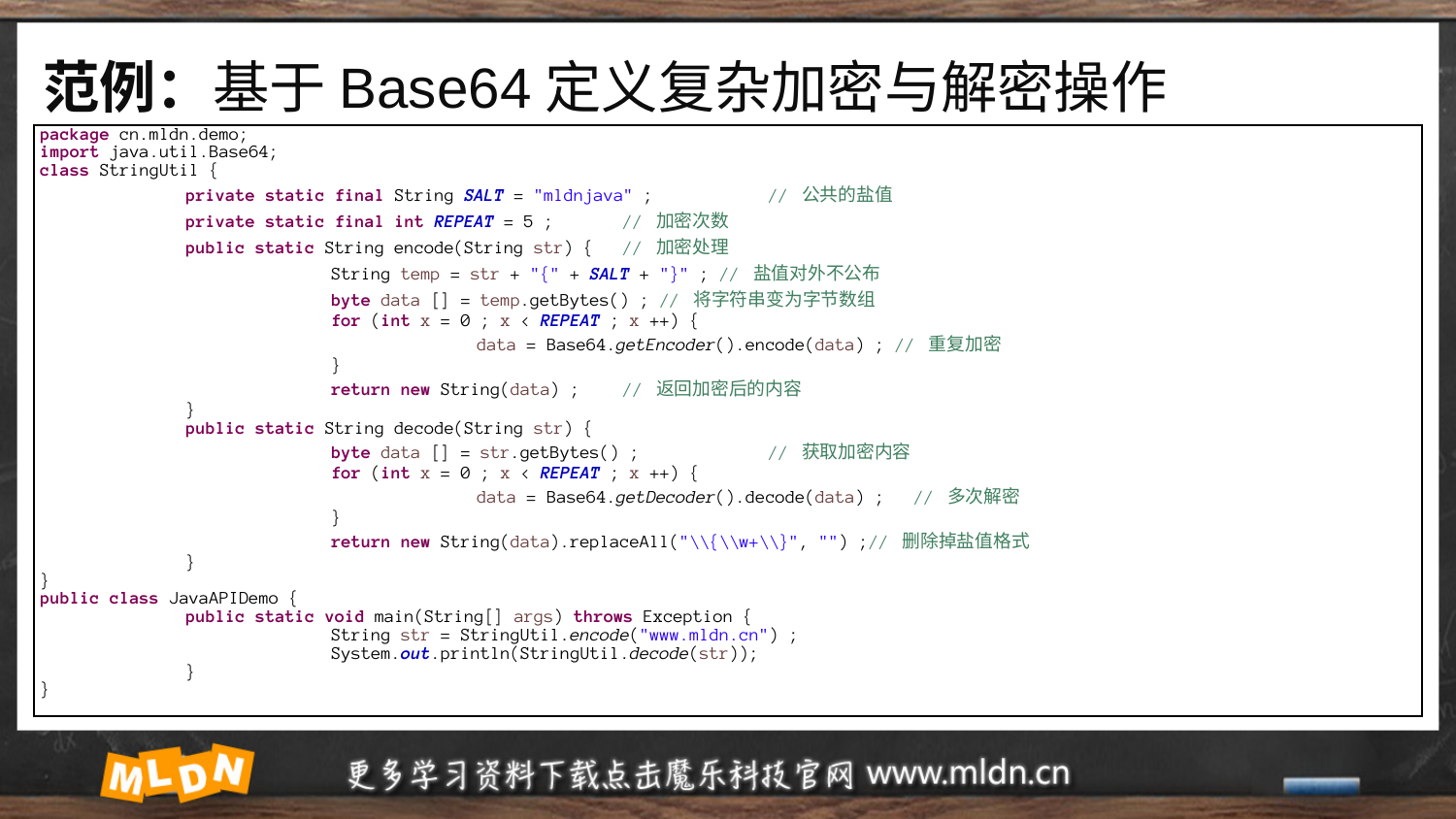

# 范例：基于Base64定义复杂加密与解密操作
| package cn.mldn.demo; import java.util.Base64; class StringUtil { private static final String SALT = "mldnjava" ; // 公共的盐值 private static final int REPEAT = 5 ; // 加密次数 public static String encode(String str) { // 加密处理 String temp = str + "{" + SALT + "}" ; // 盐值对外不公布 byte data [] = temp.getBytes() ; // 将字符串变为字节数组 for (int x = 0 ; x < REPEAT ; x ++) { data = Base64.getEncoder().encode(data) ; // 重复加密 } return new String(data) ; // 返回加密后的内容 } public static String decode(String str) { byte data [] = str.getBytes() ; // 获取加密内容 for (int x = 0 ; x < REPEAT ; x ++) { data = Base64.getDecoder().decode(data) ; // 多次解密 } return new String(data).replaceAll("\\{\\w+\\}", "") ;// 删除掉盐值格式 } } public class JavaAPIDemo { public static void main(String[] args) throws Exception { String str = StringUtil.encode("www.mldn.cn") ; System.out.println(StringUtil.decode(str)); } } |
| --- |